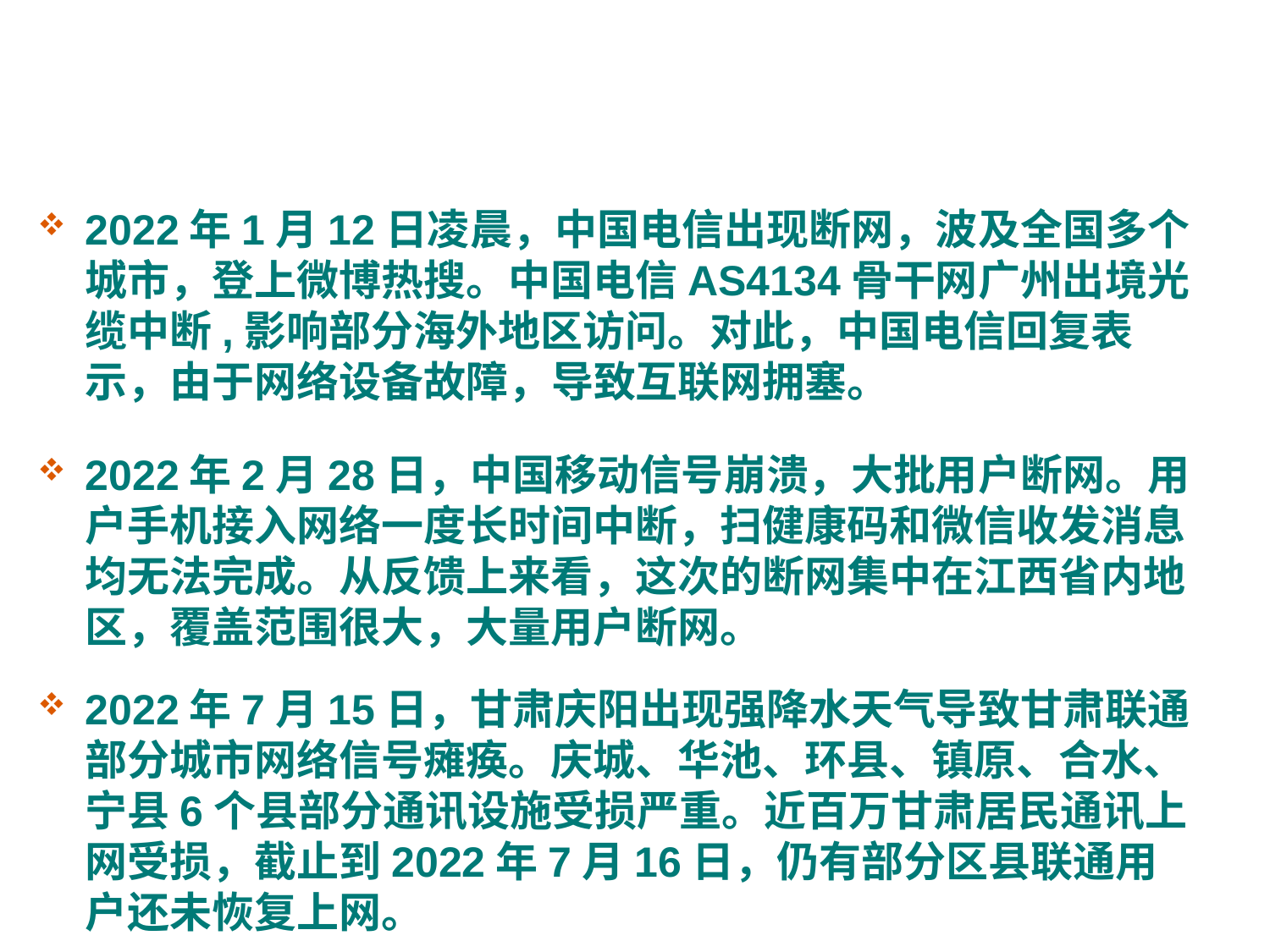

#
2022年1月12日凌晨，中国电信出现断网，波及全国多个城市，登上微博热搜。中国电信AS4134骨干网广州出境光缆中断,影响部分海外地区访问。对此，中国电信回复表示，由于网络设备故障，导致互联网拥塞。
2022年2月28日，中国移动信号崩溃，大批用户断网。用户手机接入网络一度长时间中断，扫健康码和微信收发消息均无法完成。从反馈上来看，这次的断网集中在江西省内地区，覆盖范围很大，大量用户断网。
2022年7月15日，甘肃庆阳出现强降水天气导致甘肃联通部分城市网络信号瘫痪。庆城、华池、环县、镇原、合水、宁县6个县部分通讯设施受损严重。近百万甘肃居民通讯上网受损，截止到2022年7月16日，仍有部分区县联通用户还未恢复上网。